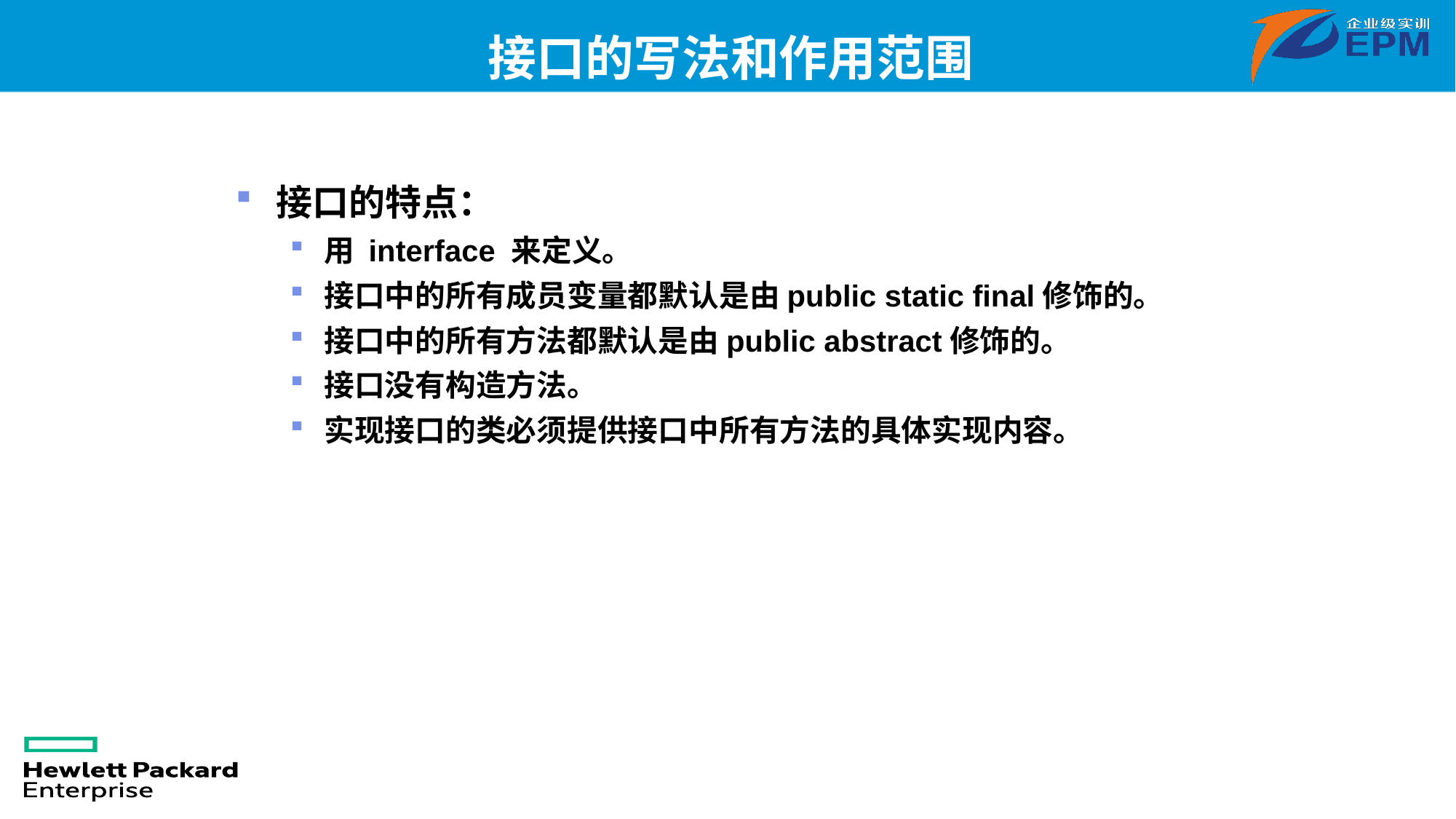

# 接口的写法和作用范围
接口的特点：
用 interface 来定义。
接口中的所有成员变量都默认是由public static final修饰的。
接口中的所有方法都默认是由public abstract修饰的。
接口没有构造方法。
实现接口的类必须提供接口中所有方法的具体实现内容。